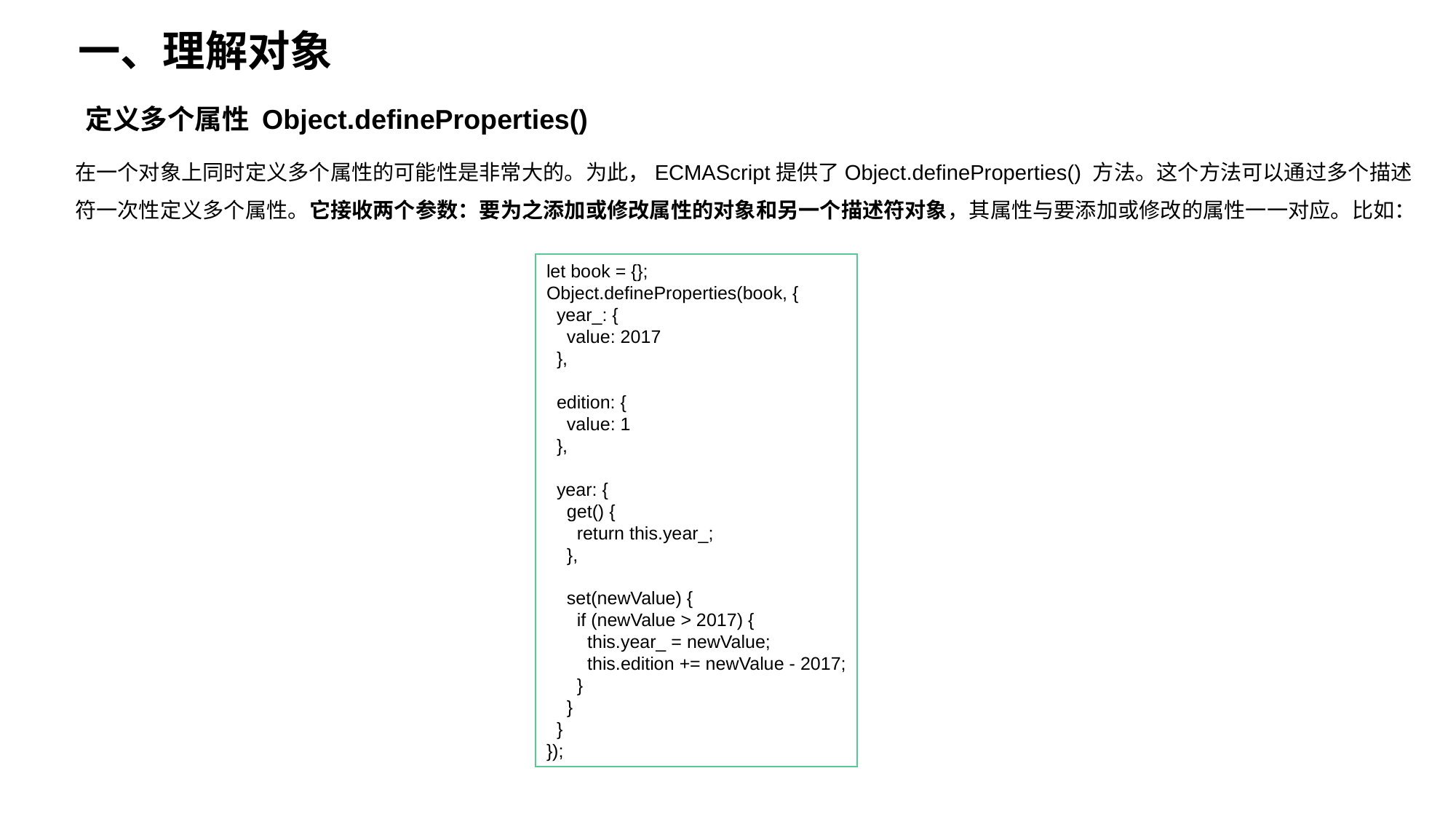

一、理解对象
定义多个属性 Object.defineProperties()
在一个对象上同时定义多个属性的可能性是非常大的。为此，ECMAScript提供了Object.defineProperties() 方法。这个方法可以通过多个描述符一次性定义多个属性。它接收两个参数：要为之添加或修改属性的对象和另一个描述符对象，其属性与要添加或修改的属性一一对应。比如：
let book = {};
Object.defineProperties(book, {
  year_: {
    value: 2017
  },

  edition: {
    value: 1
  },

  year: {
    get() {
      return this.year_;
    },

    set(newValue) {
      if (newValue > 2017) {
        this.year_ = newValue;
        this.edition += newValue - 2017;
      }
    }
  }
});